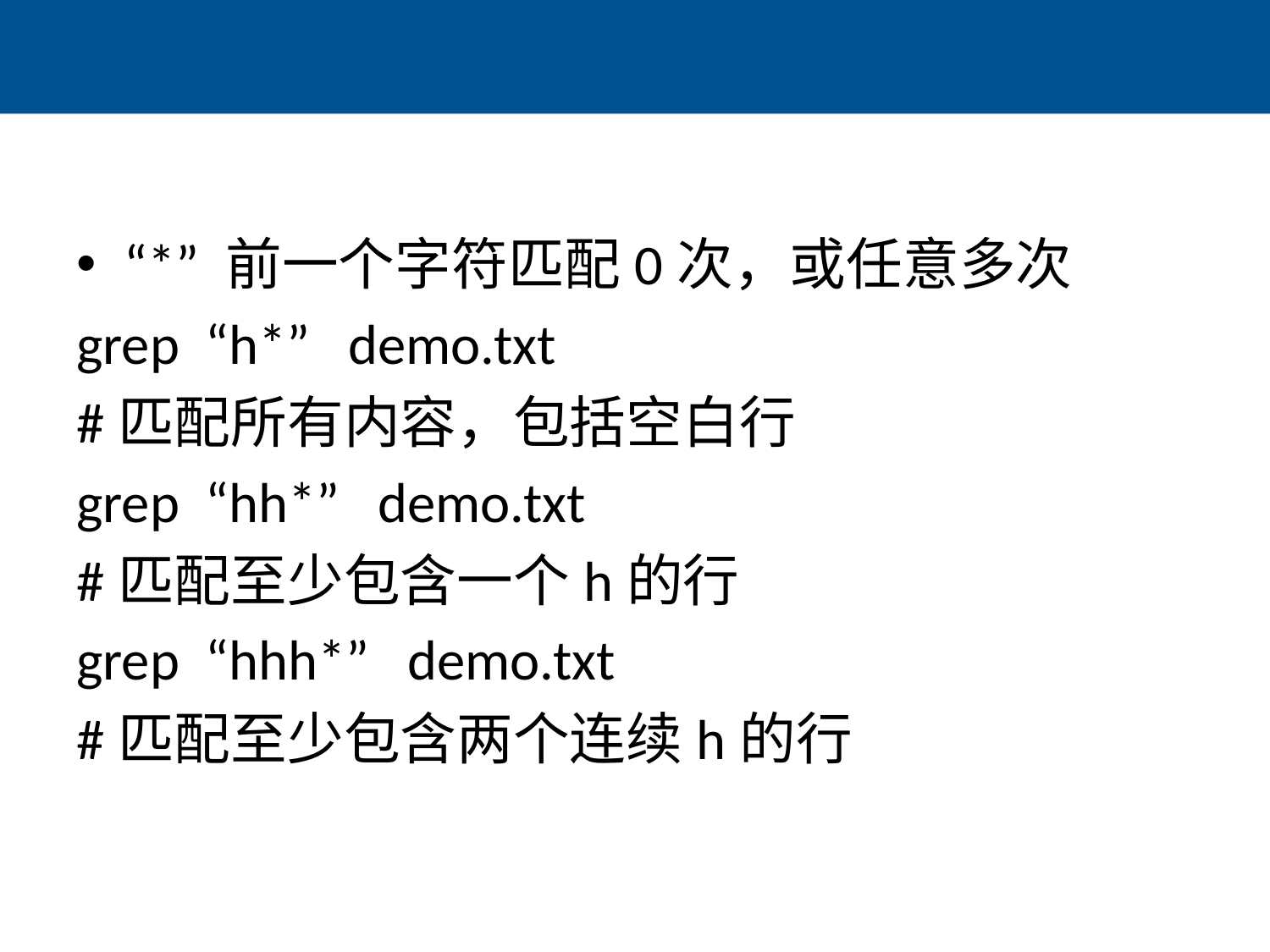

#
“*” 前一个字符匹配0次，或任意多次
grep  “h*”   demo.txt
#匹配所有内容，包括空白行
grep  “hh*”   demo.txt
#匹配至少包含一个h的行
grep  “hhh*”   demo.txt
#匹配至少包含两个连续h的行